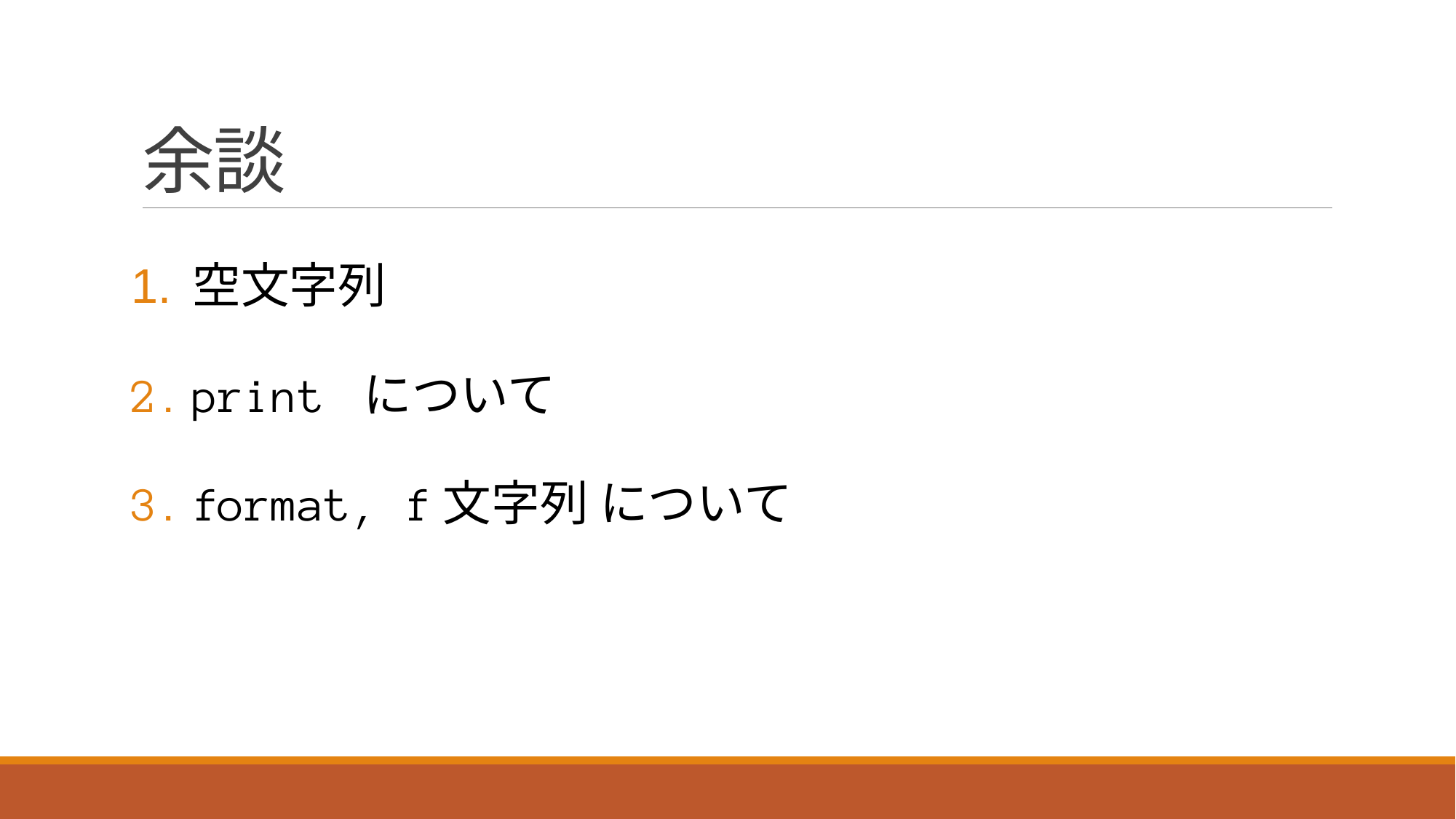

# 余談
空文字列
print について
format, f文字列 について